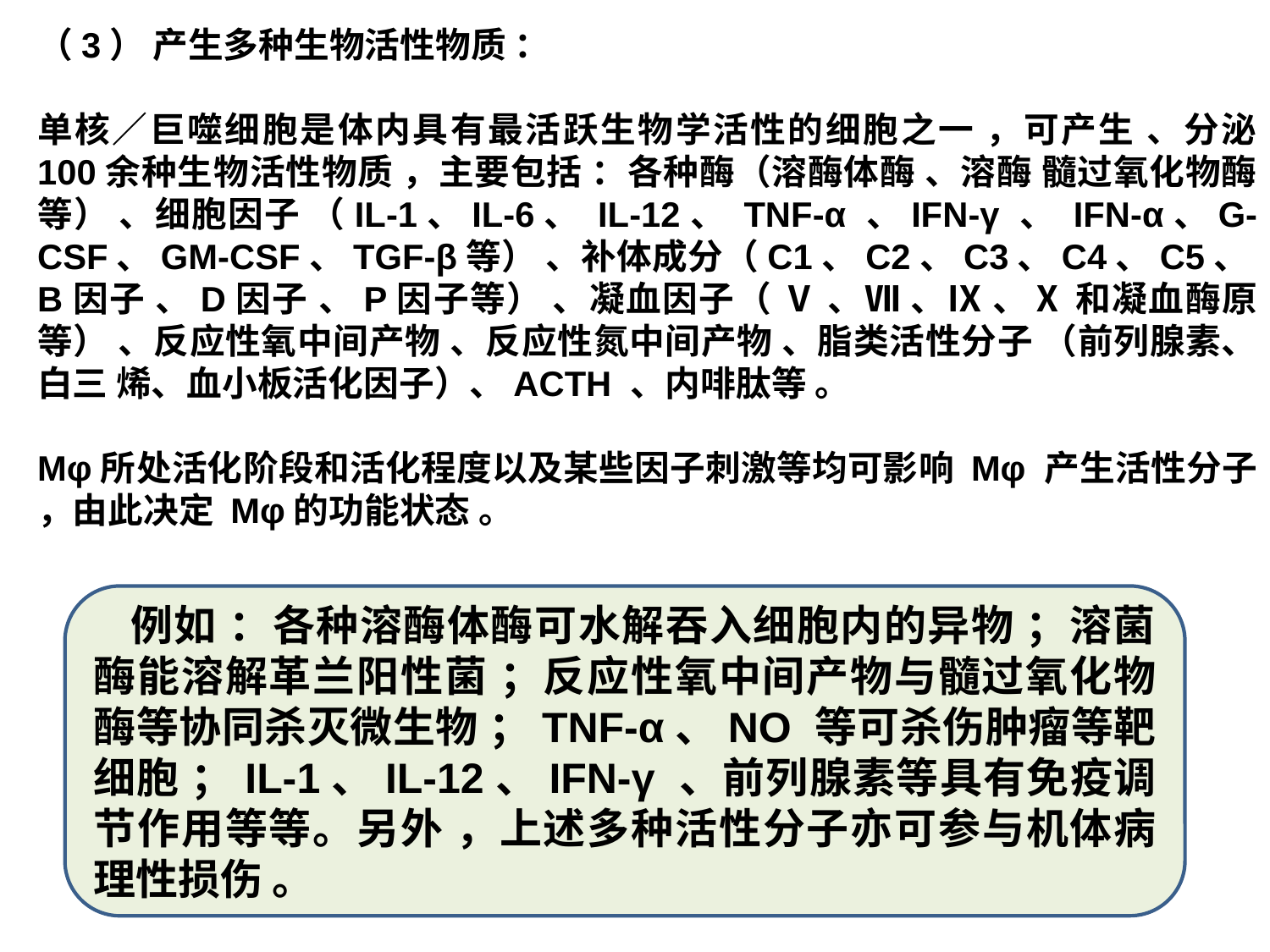

（3） 产生多种生物活性物质 ：

单核／巨噬细胞是体内具有最活跃生物学活性的细胞之一 ，可产生 、分泌 100余种生物活性物质 ，主要包括 ：各种酶（溶酶体酶 、溶酶 髓过氧化物酶等） 、细胞因子 （IL-1、IL-6、 IL-12、 TNF-α 、IFN-γ 、 IFN-α、G-CSF、GM-CSF、TGF-β等） 、补体成分（C1、C2、C3、C4、C5、B因子 、D因子 、P因子等） 、凝血因子（ Ⅴ 、Ⅶ 、Ⅸ 、Ⅹ 和凝血酶原等） 、反应性氧中间产物 、反应性氮中间产物 、脂类活性分子 （前列腺素、白三 烯、血小板活化因子）、ACTH 、内啡肽等 。

Mφ所处活化阶段和活化程度以及某些因子刺激等均可影响 Mφ 产生活性分子 ，由此决定 Mφ的功能状态 。

例如 ：各种溶酶体酶可水解吞入细胞内的异物 ；溶菌酶能溶解革兰阳性菌 ；反应性氧中间产物与髓过氧化物酶等协同杀灭微生物 ；TNF-α、NO 等可杀伤肿瘤等靶细胞 ；IL-1、IL-12、IFN-γ 、前列腺素等具有免疫调节作用等等。另外 ，上述多种活性分子亦可参与机体病理性损伤 。